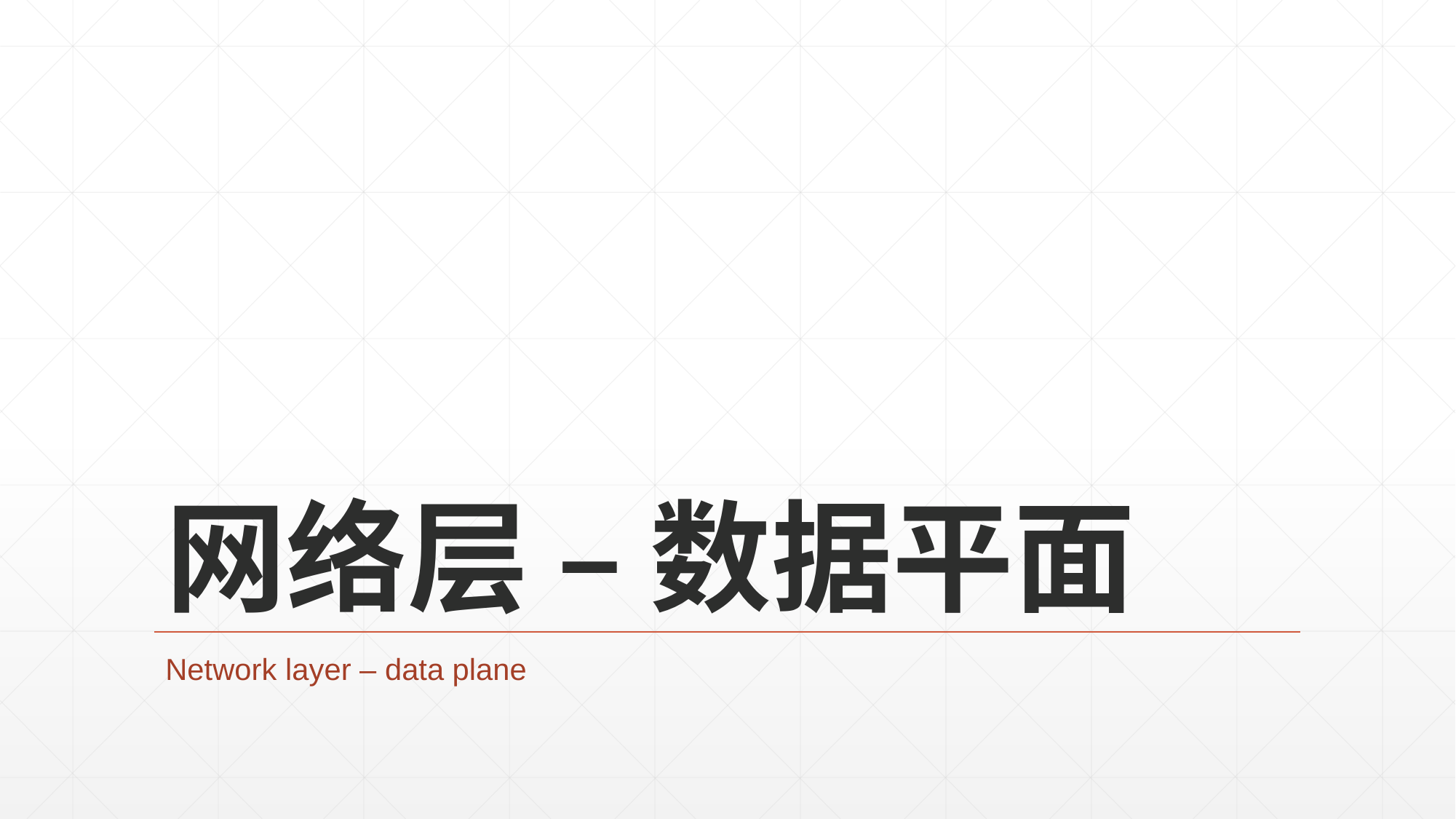

# 网络层 – 数据平面
Network layer – data plane